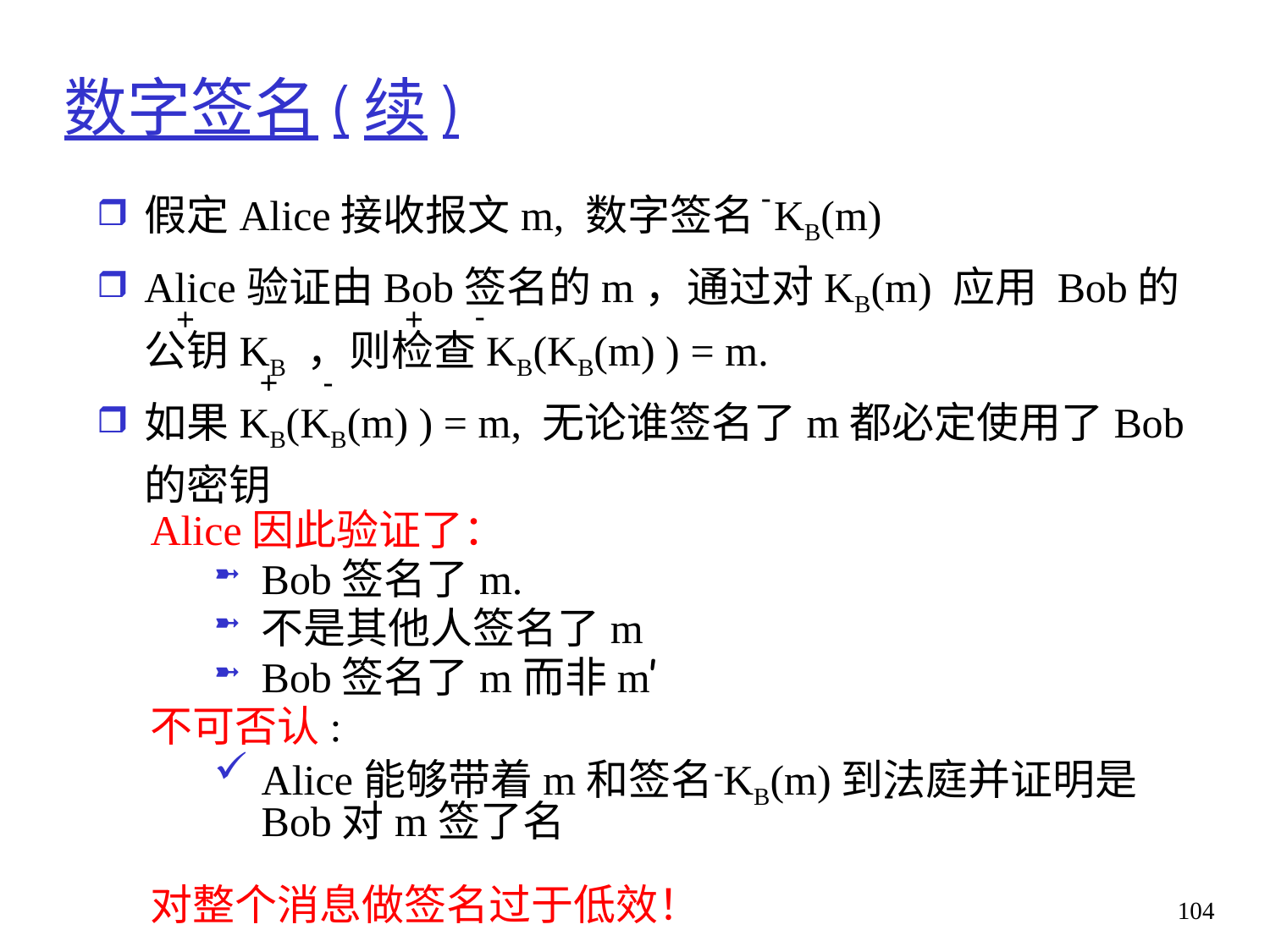

# 数字签名(续)
-
假定Alice接收报文m, 数字签名 KB(m)
Alice验证由Bob签名的m，通过对KB(m) 应用 Bob的公钥KB ，则检查KB(KB(m) ) = m.
如果KB(KB(m) ) = m, 无论谁签名了m都必定使用了Bob的密钥

-
-
+
+
+
-
Alice因此验证了：
Bob签名了m.
不是其他人签名了m
Bob签名了m而非m’
不可否认:
Alice能够带着m和签名KB(m)到法庭并证明是Bob对m签了名

-
-
对整个消息做签名过于低效！
104